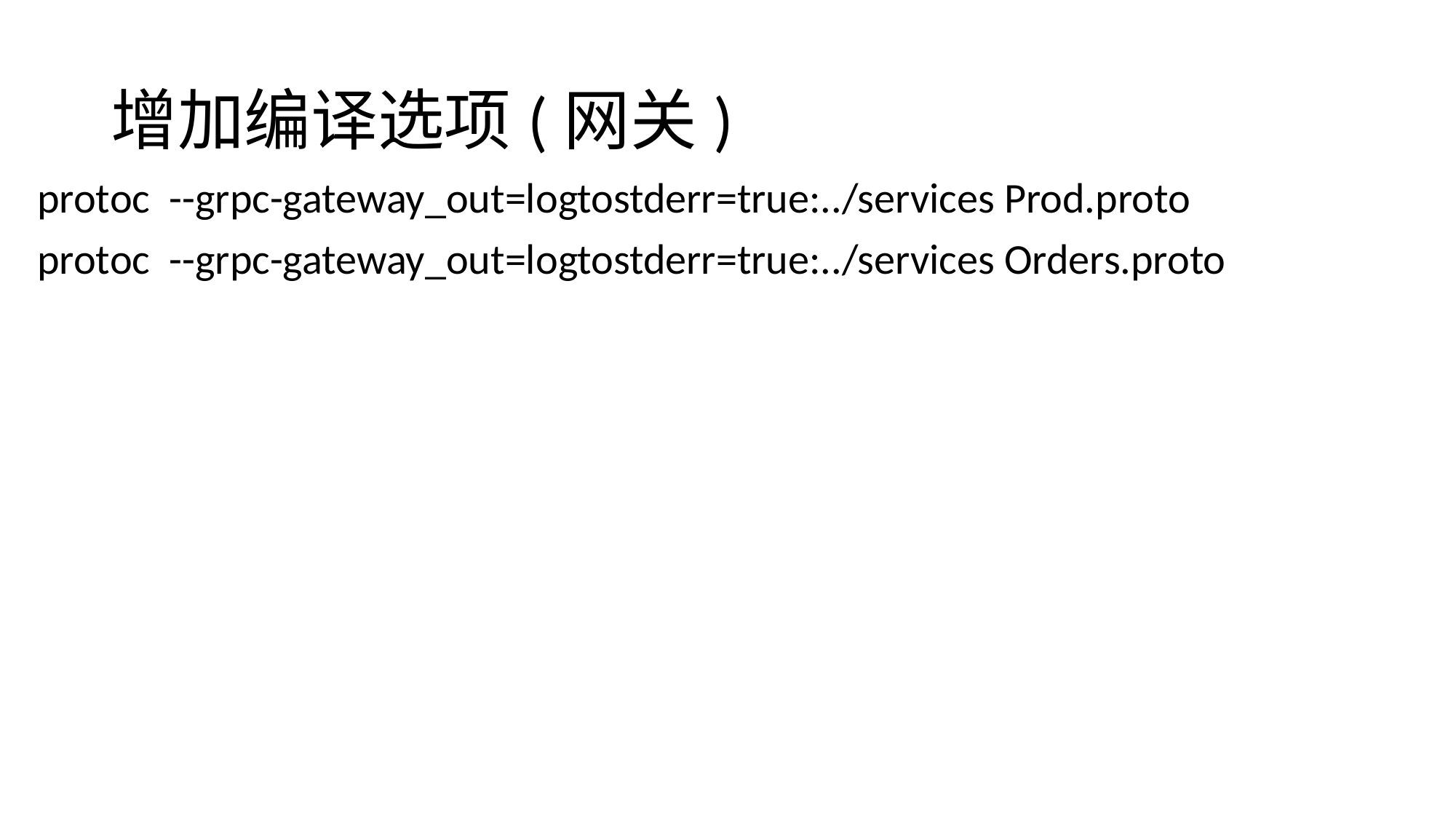

# 增加编译选项(网关)
protoc  --grpc-gateway_out=logtostderr=true:../services Prod.proto
protoc  --grpc-gateway_out=logtostderr=true:../services Orders.proto